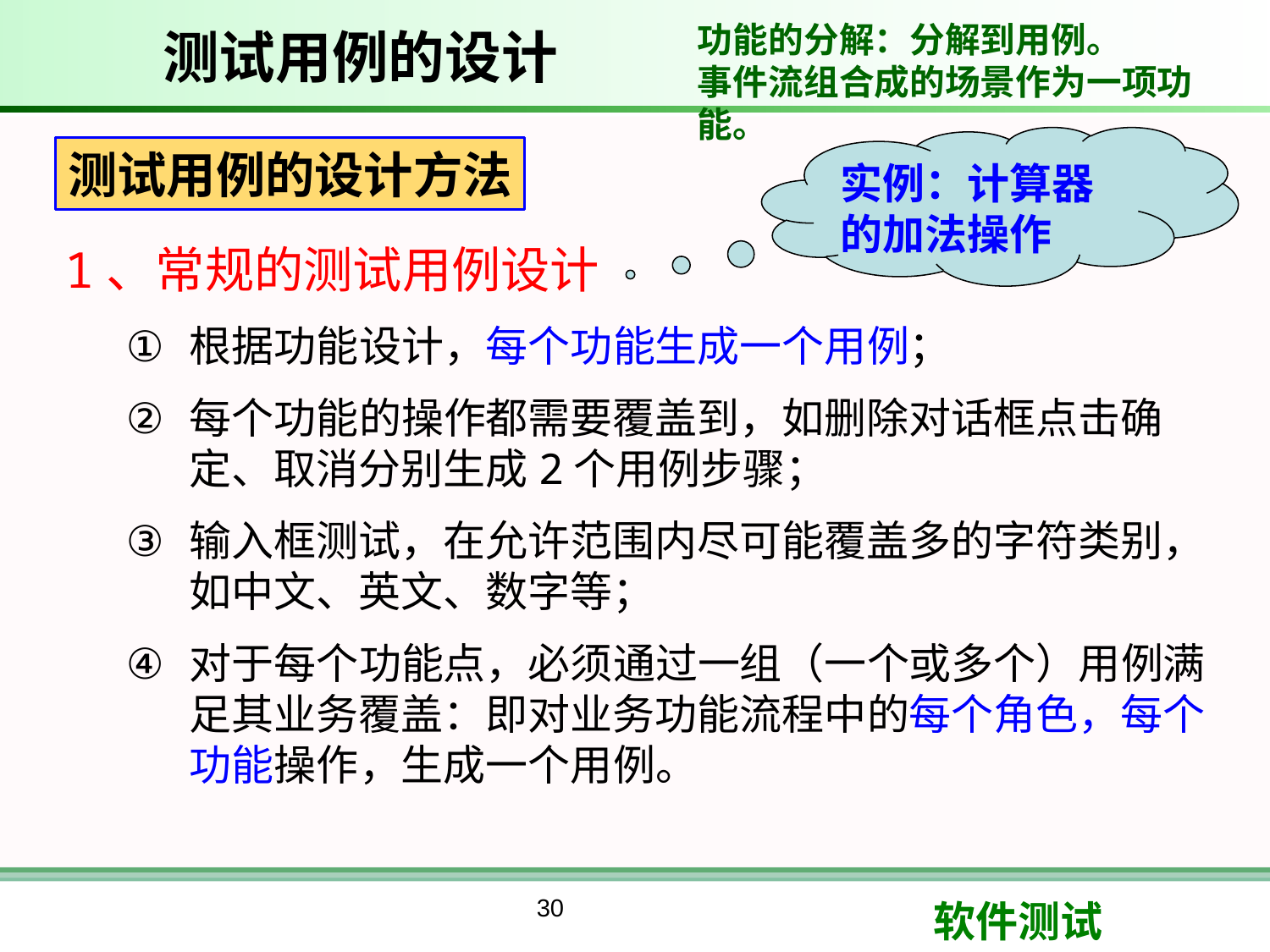

# 测试用例的设计
功能的分解：分解到用例。
事件流组合成的场景作为一项功能。
实例：计算器的加法操作

测试用例的设计方法
1、常规的测试用例设计
根据功能设计，每个功能生成一个用例；
每个功能的操作都需要覆盖到，如删除对话框点击确定、取消分别生成2个用例步骤；
输入框测试，在允许范围内尽可能覆盖多的字符类别，如中文、英文、数字等；
对于每个功能点，必须通过一组（一个或多个）用例满足其业务覆盖：即对业务功能流程中的每个角色，每个功能操作，生成一个用例。

30